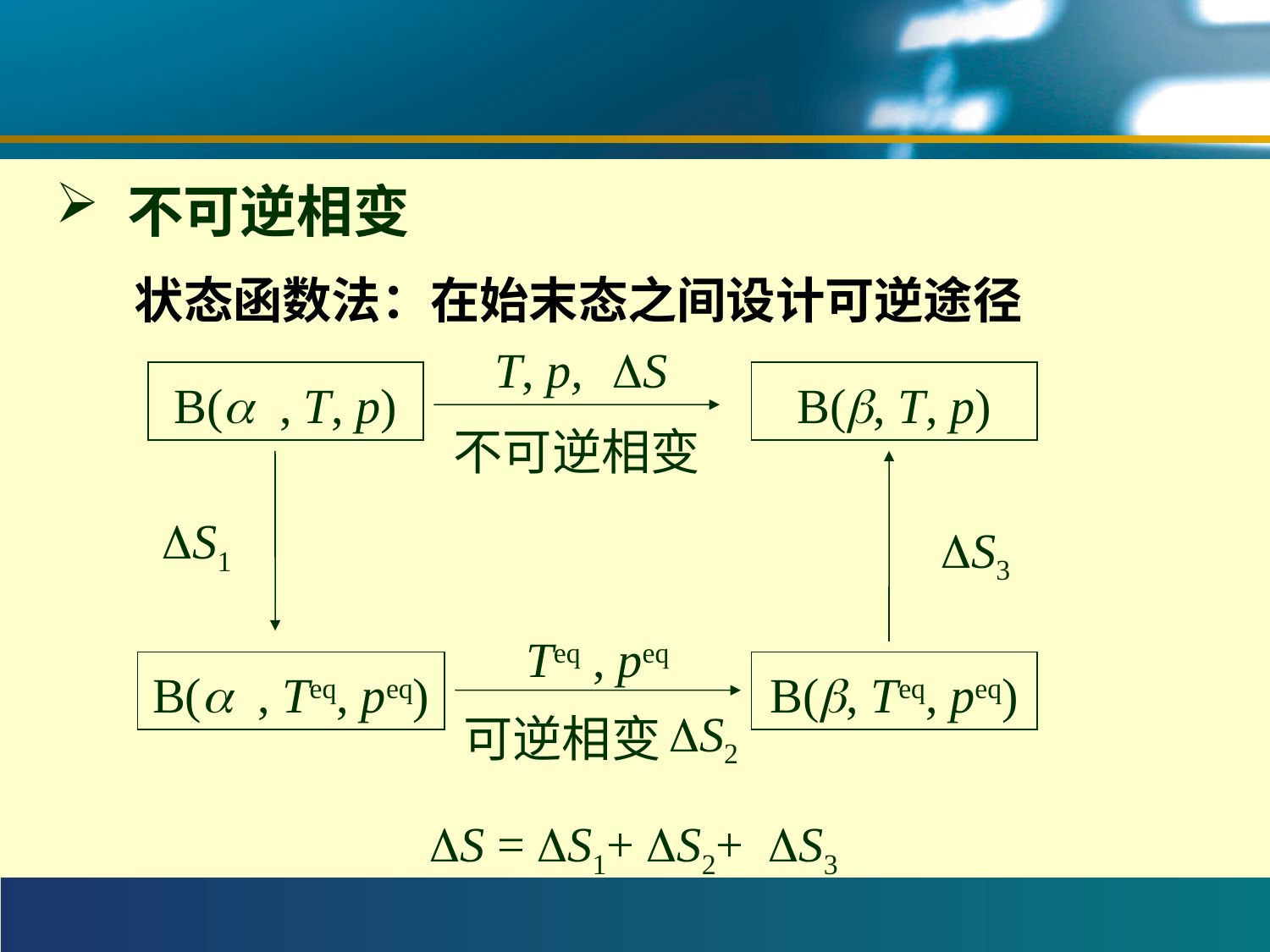

#
 不可逆相变
状态函数法：在始末态之间设计可逆途径
T, p,
 ΔS
B(α , T, p)
B(β, T, p)

不可逆相变

ΔS1
ΔS3
Teq , peq
B(α , Teq, peq)
B(β, Teq, peq)

可逆相变
ΔS2
ΔS = ΔS1+ ΔS2+ ΔS3